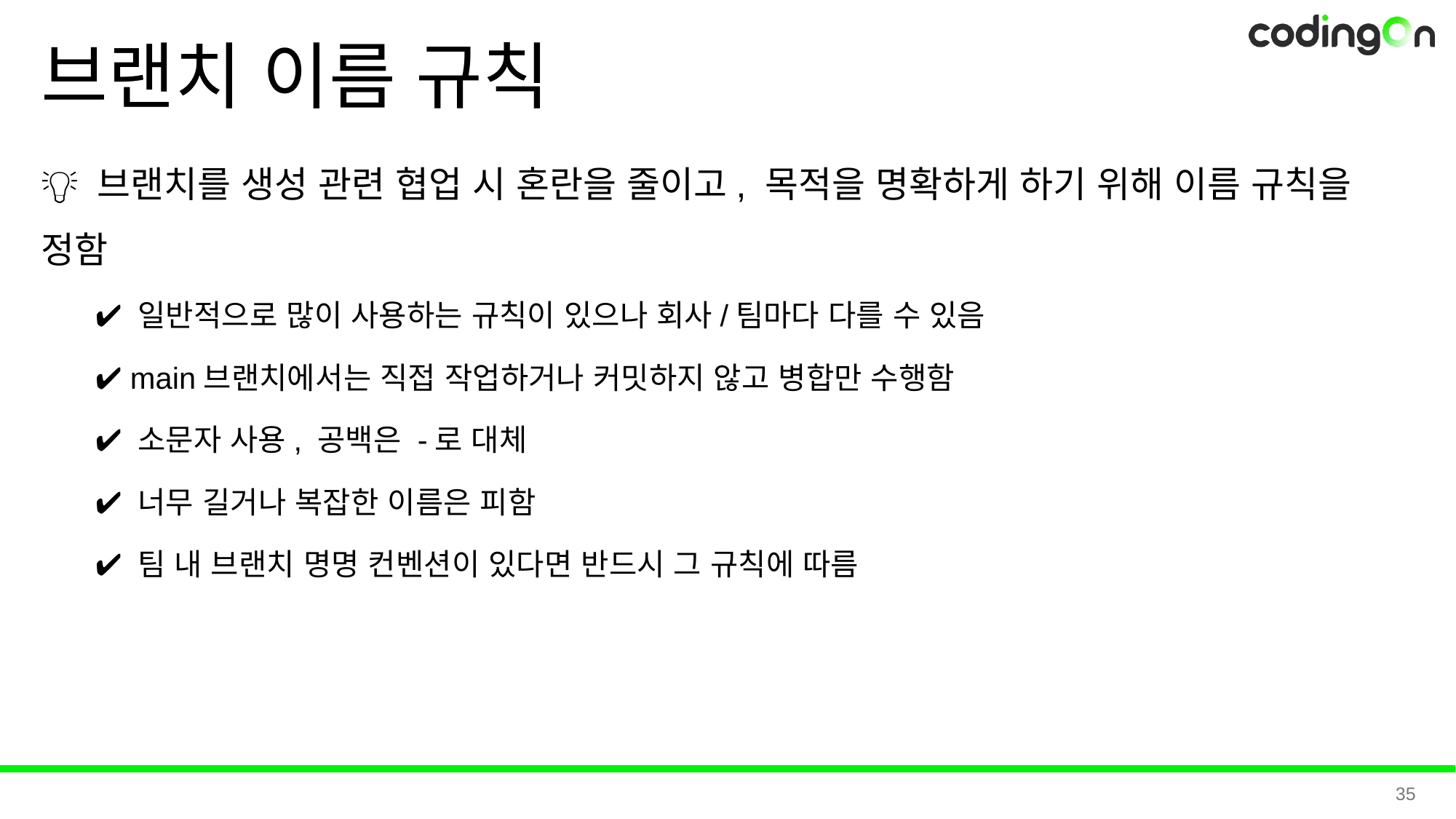

# 브랜치 이름 규칙
💡 브랜치를 생성 관련 협업 시 혼란을 줄이고, 목적을 명확하게 하기 위해 이름 규칙을 정함
✔️ 일반적으로 많이 사용하는 규칙이 있으나 회사/팀마다 다를 수 있음
✔️ main브랜치에서는 직접 작업하거나 커밋하지 않고 병합만 수행함
✔️ 소문자 사용, 공백은 -로 대체
✔️ 너무 길거나 복잡한 이름은 피함
✔️ 팀 내 브랜치 명명 컨벤션이 있다면 반드시 그 규칙에 따름
35